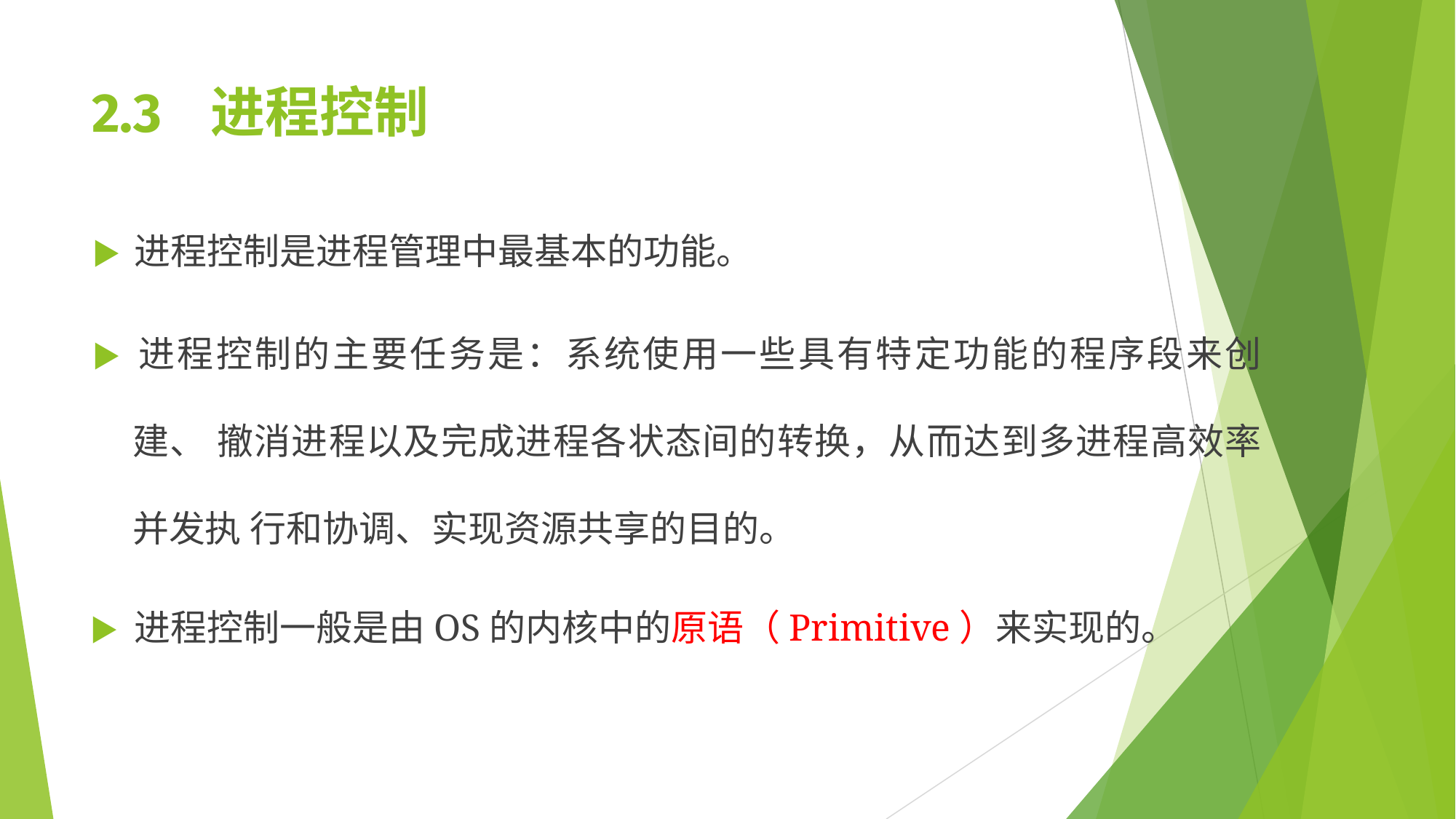

# 2.3	进程控制
▶	进程控制是进程管理中最基本的功能。
▶ 进程控制的主要任务是：系统使用一些具有特定功能的程序段来创建、 撤消进程以及完成进程各状态间的转换，从而达到多进程高效率并发执 行和协调、实现资源共享的目的。

▶	进程控制一般是由OS的内核中的原语（Primitive）来实现的。